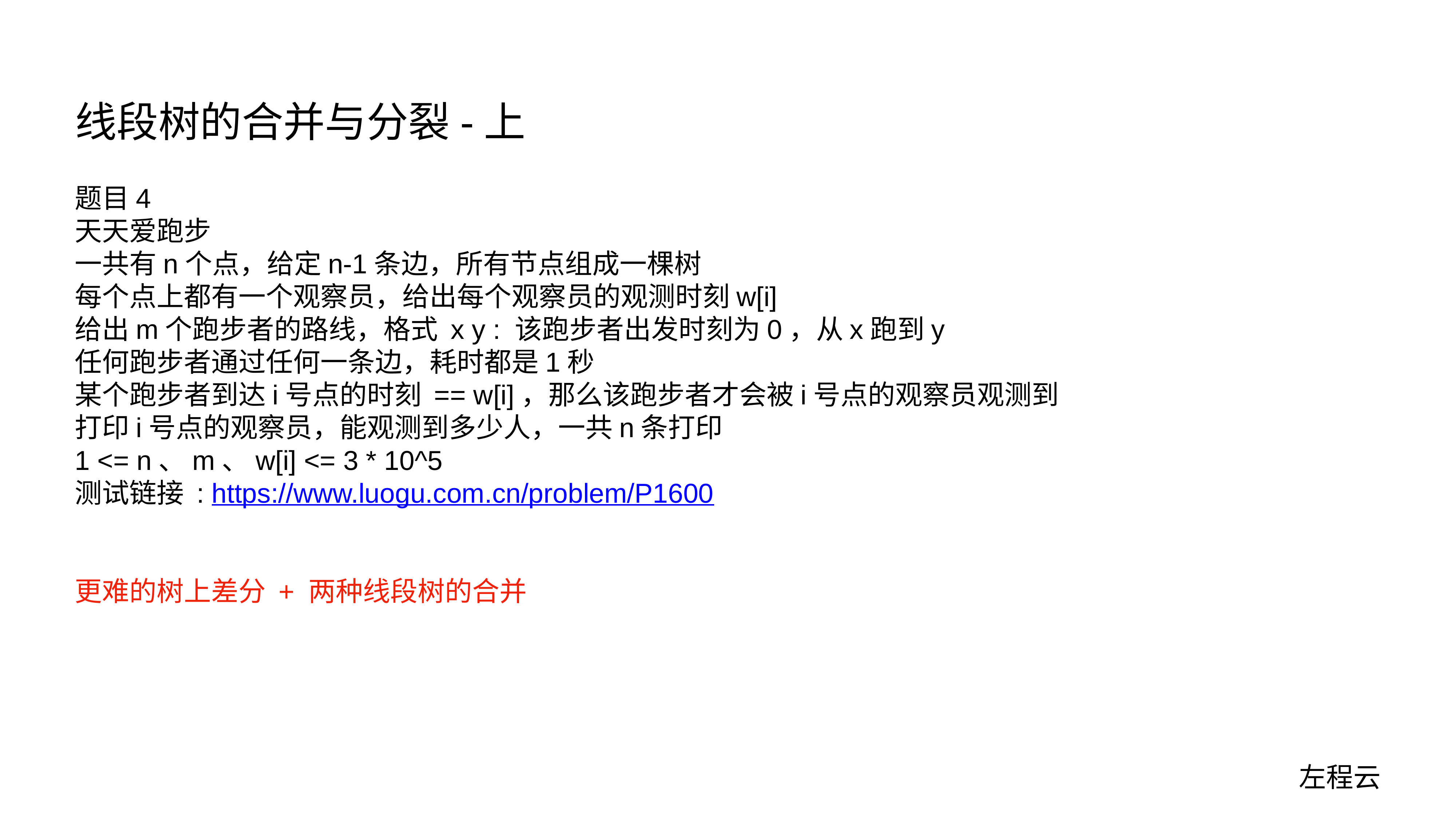

# 线段树的合并与分裂-上
题目4
天天爱跑步
一共有n个点，给定n-1条边，所有节点组成一棵树
每个点上都有一个观察员，给出每个观察员的观测时刻w[i]
给出m个跑步者的路线，格式 x y : 该跑步者出发时刻为0，从x跑到y
任何跑步者通过任何一条边，耗时都是1秒
某个跑步者到达i号点的时刻 == w[i]，那么该跑步者才会被i号点的观察员观测到
打印i号点的观察员，能观测到多少人，一共n条打印
1 <= n、m、w[i] <= 3 * 10^5
测试链接 : https://www.luogu.com.cn/problem/P1600

更难的树上差分 + 两种线段树的合并
左程云